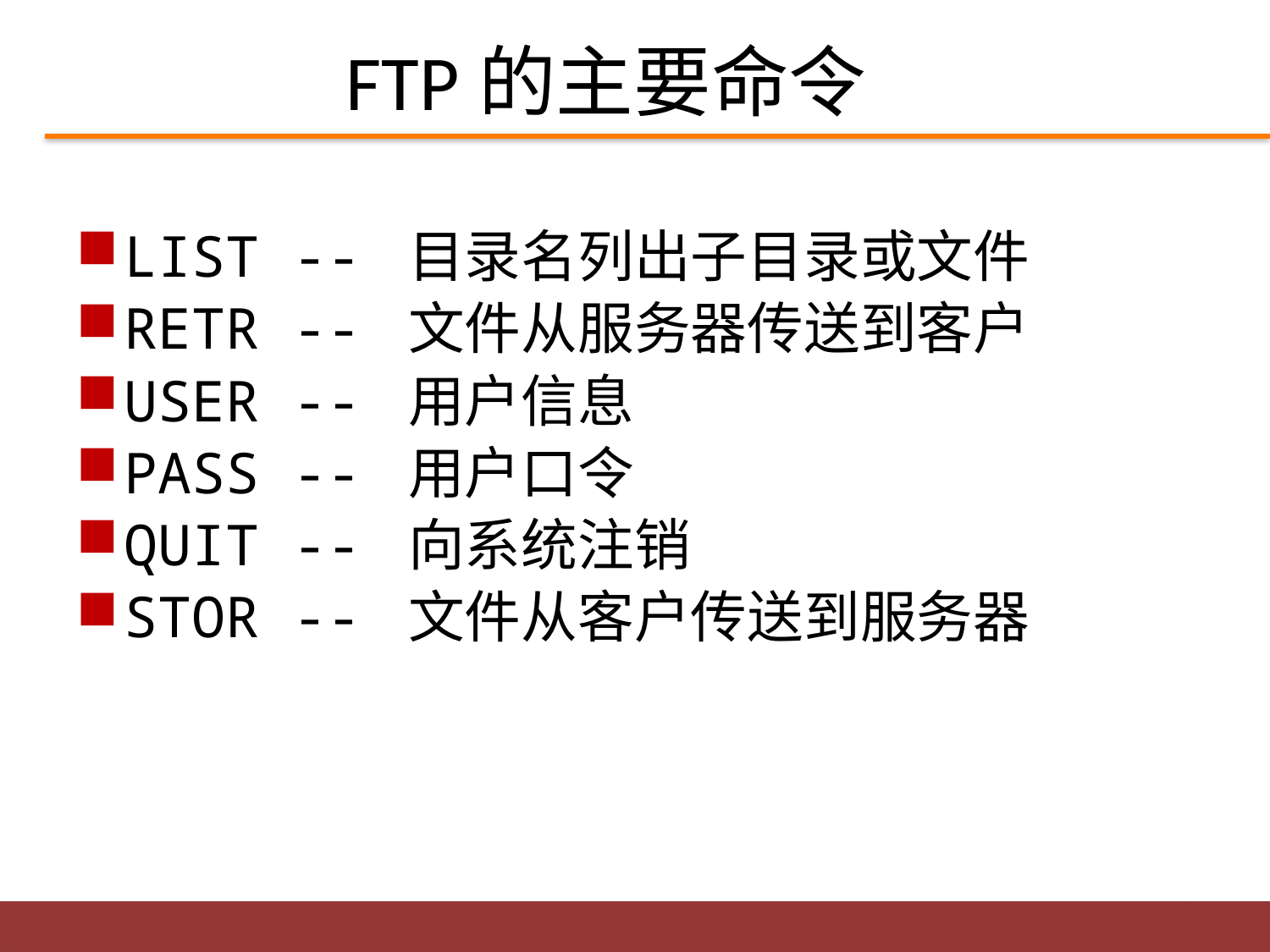

# FTP的主要命令
LIST -- 目录名列出子目录或文件
RETR -- 文件从服务器传送到客户
USER -- 用户信息
PASS -- 用户口令
QUIT -- 向系统注销
STOR -- 文件从客户传送到服务器

8